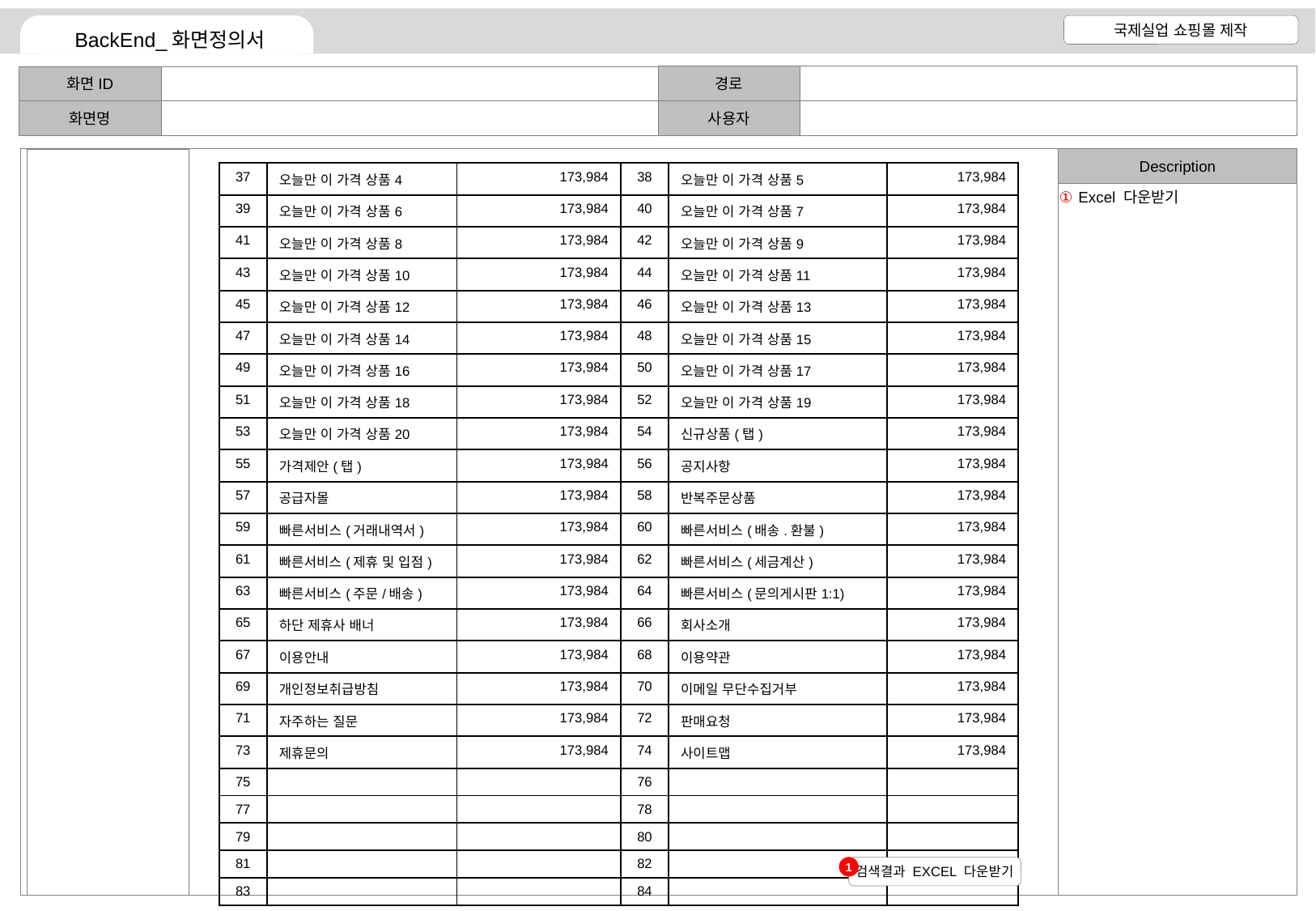

| 37 | 오늘만 이 가격 상품4 | 173,984 | 38 | 오늘만 이 가격 상품5 | 173,984 |
| --- | --- | --- | --- | --- | --- |
| 39 | 오늘만 이 가격 상품6 | 173,984 | 40 | 오늘만 이 가격 상품7 | 173,984 |
| 41 | 오늘만 이 가격 상품8 | 173,984 | 42 | 오늘만 이 가격 상품9 | 173,984 |
| 43 | 오늘만 이 가격 상품10 | 173,984 | 44 | 오늘만 이 가격 상품11 | 173,984 |
| 45 | 오늘만 이 가격 상품12 | 173,984 | 46 | 오늘만 이 가격 상품13 | 173,984 |
| 47 | 오늘만 이 가격 상품14 | 173,984 | 48 | 오늘만 이 가격 상품15 | 173,984 |
| 49 | 오늘만 이 가격 상품16 | 173,984 | 50 | 오늘만 이 가격 상품17 | 173,984 |
| 51 | 오늘만 이 가격 상품18 | 173,984 | 52 | 오늘만 이 가격 상품19 | 173,984 |
| 53 | 오늘만 이 가격 상품20 | 173,984 | 54 | 신규상품(탭) | 173,984 |
| 55 | 가격제안(탭) | 173,984 | 56 | 공지사항 | 173,984 |
| 57 | 공급자몰 | 173,984 | 58 | 반복주문상품 | 173,984 |
| 59 | 빠른서비스(거래내역서) | 173,984 | 60 | 빠른서비스(배송.환불) | 173,984 |
| 61 | 빠른서비스(제휴 및 입점) | 173,984 | 62 | 빠른서비스(세금계산) | 173,984 |
| 63 | 빠른서비스(주문/배송) | 173,984 | 64 | 빠른서비스(문의게시판1:1) | 173,984 |
| 65 | 하단 제휴사 배너 | 173,984 | 66 | 회사소개 | 173,984 |
| 67 | 이용안내 | 173,984 | 68 | 이용약관 | 173,984 |
| 69 | 개인정보취급방침 | 173,984 | 70 | 이메일 무단수집거부 | 173,984 |
| 71 | 자주하는 질문 | 173,984 | 72 | 판매요청 | 173,984 |
| 73 | 제휴문의 | 173,984 | 74 | 사이트맵 | 173,984 |
| 75 |  |  | 76 |  |  |
| 77 |  |  | 78 |  |  |
| 79 |  |  | 80 |  |  |
| 81 |  |  | 82 |  |  |
| 83 |  |  | 84 |  |  |
Excel 다운받기
1
검색결과 EXCEL 다운받기